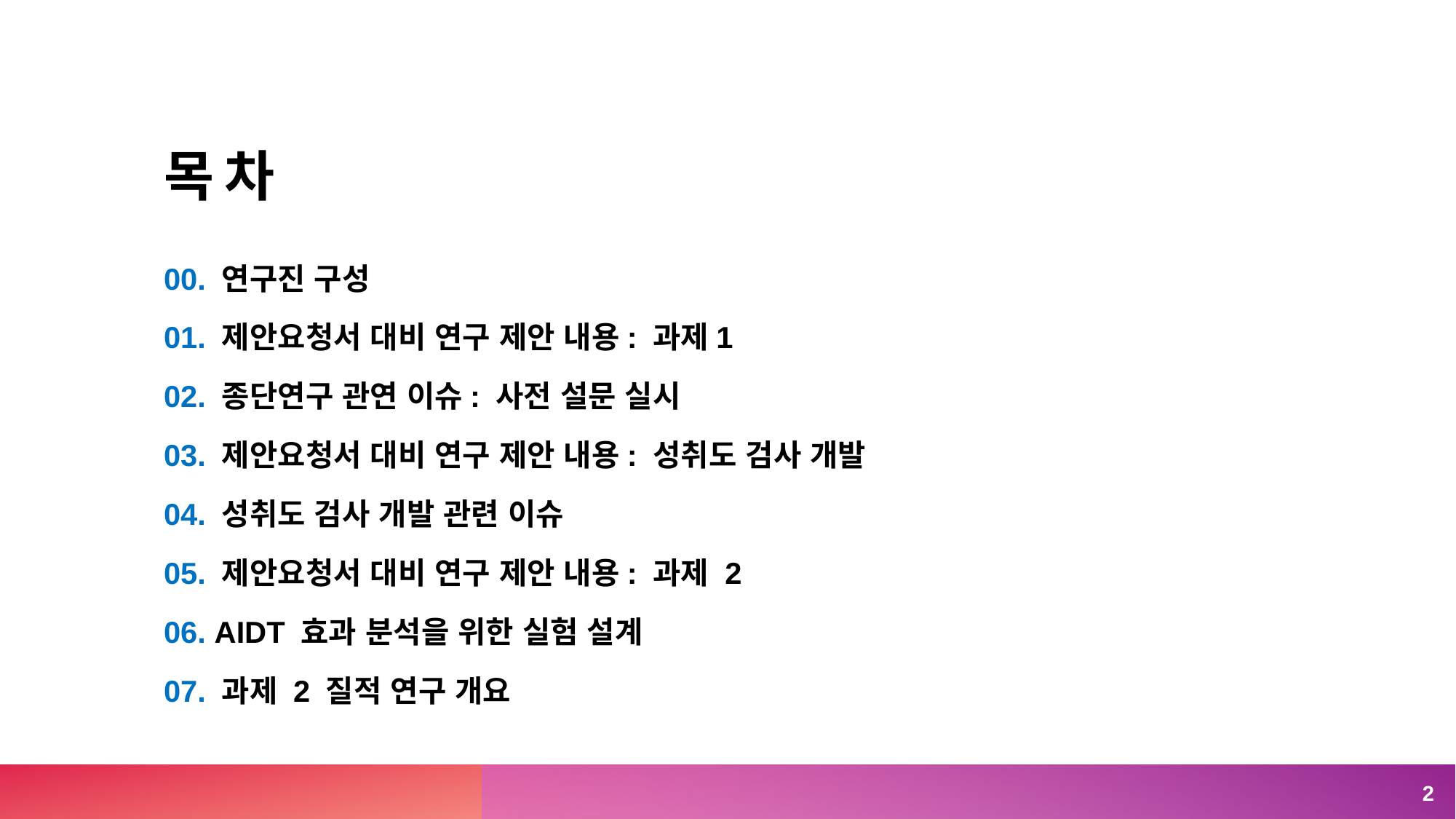

# 목차
00. 연구진 구성
01. 제안요청서 대비 연구 제안 내용: 과제1
02. 종단연구 관연 이슈: 사전 설문 실시
03. 제안요청서 대비 연구 제안 내용: 성취도 검사 개발
04. 성취도 검사 개발 관련 이슈
05. 제안요청서 대비 연구 제안 내용: 과제 2
06. AIDT 효과 분석을 위한 실험 설계
07. 과제 2 질적 연구 개요
2